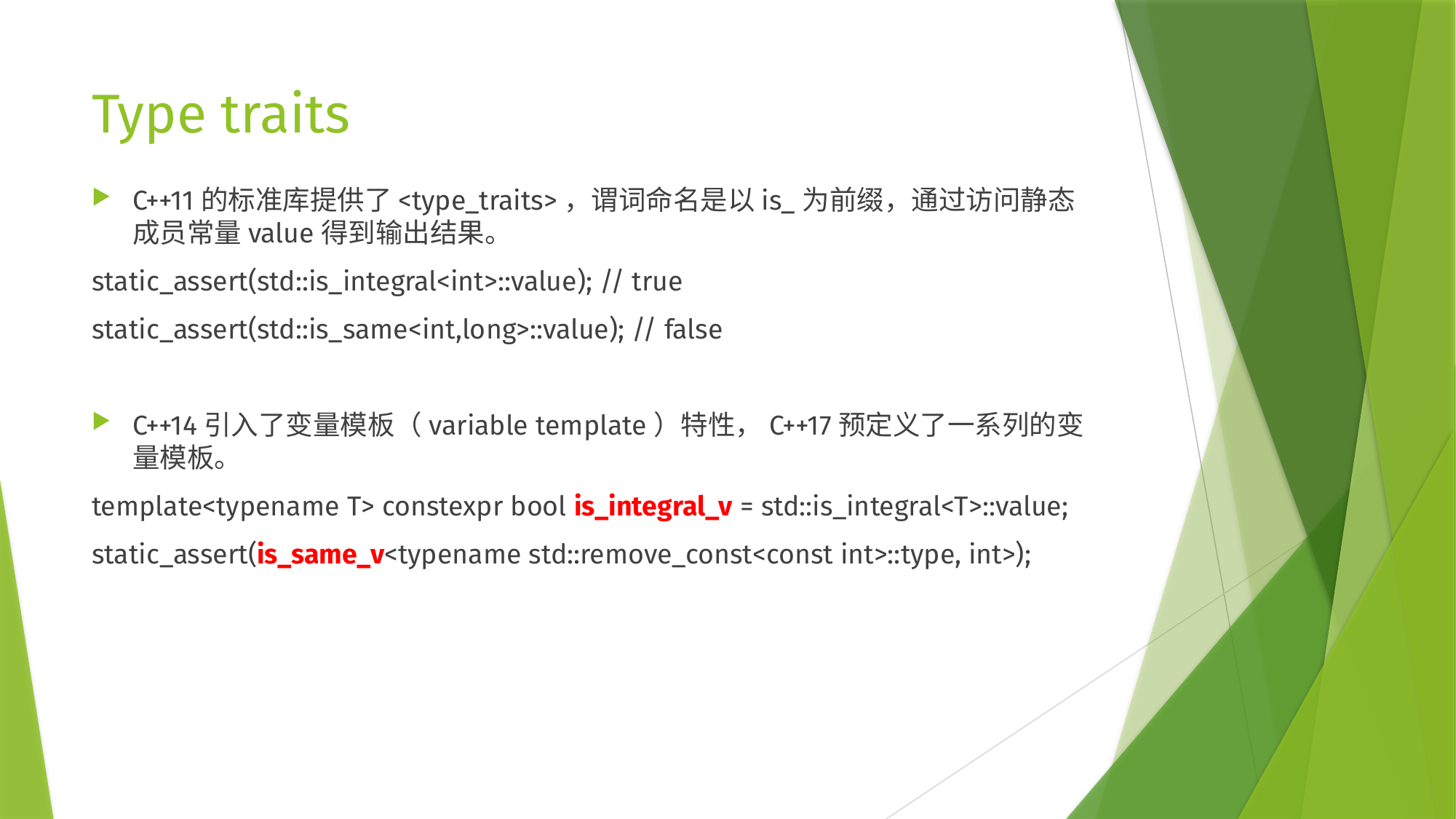

# Type traits
C++11的标准库提供了<type_traits>，谓词命名是以is_为前缀，通过访问静态成员常量value得到输出结果。
static_assert(std::is_integral<int>::value); // true
static_assert(std::is_same<int,long>::value); // false

C++14引入了变量模板（variable template）特性，C++17预定义了一系列的变量模板。
template<typename T> constexpr bool is_integral_v = std::is_integral<T>::value;
static_assert(is_same_v<typename std::remove_const<const int>::type, int>);